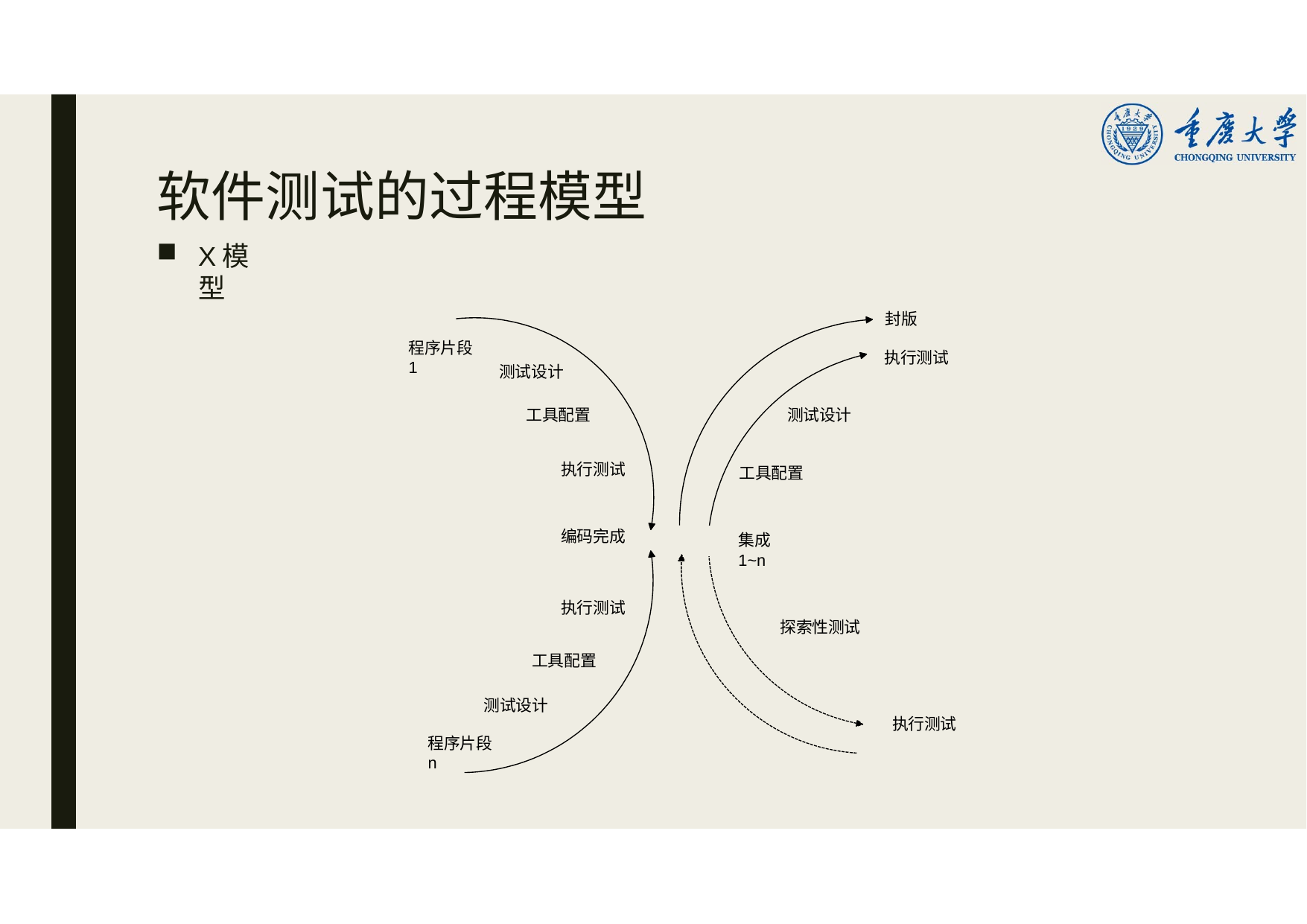

# 软件测试的过程模型
X模型
封版

程序片段1
执行测试

测试设计
工具配置
测试设计
执行测试
工具配置

编码完成
集成1~n

执行测试
探索性测试
工具配置

测试设计
执行测试

程序片段n